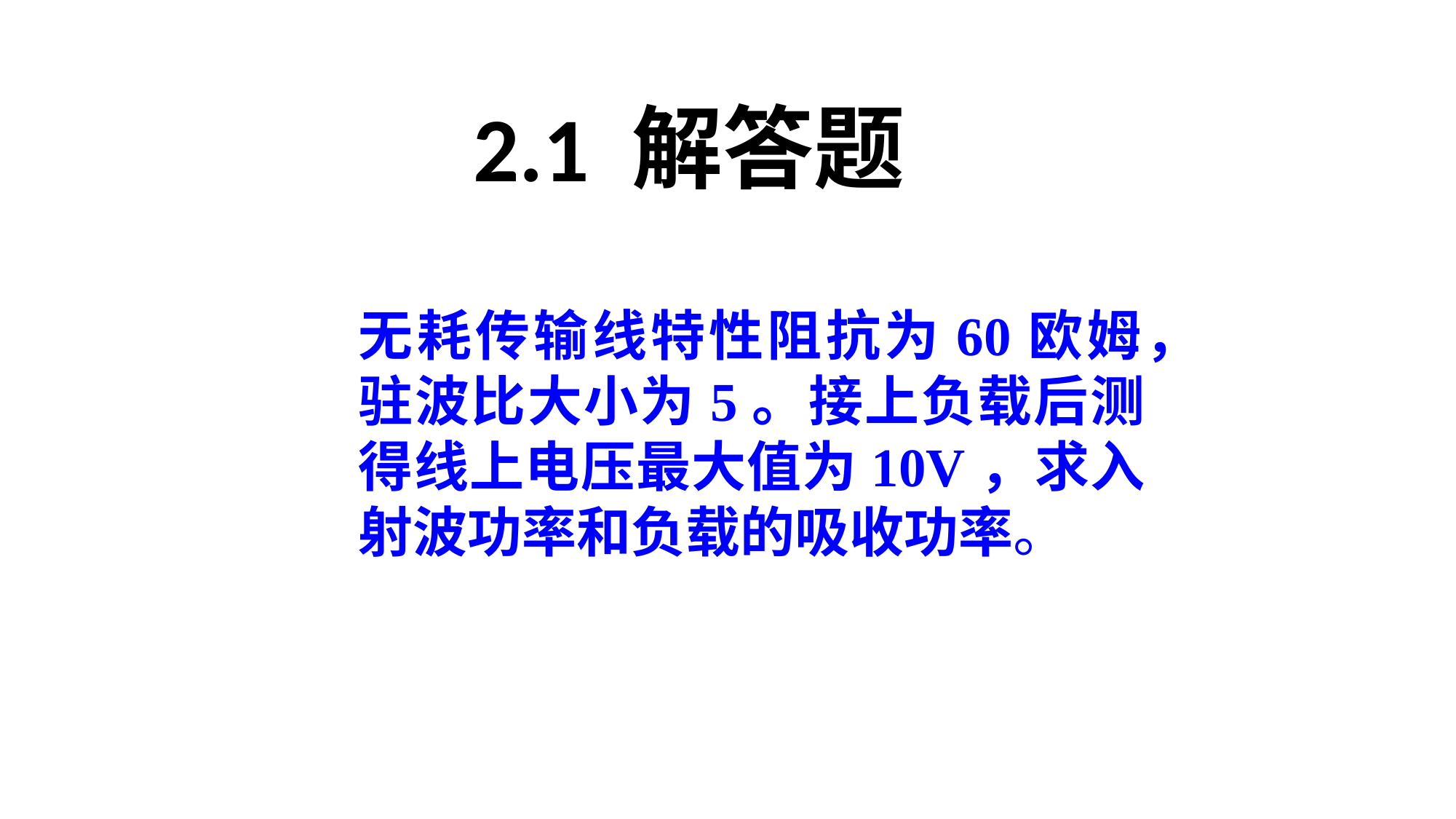

2.1 解答题
无耗传输线特性阻抗为60欧姆，驻波比大小为5。接上负载后测得线上电压最大值为10V，求入射波功率和负载的吸收功率。